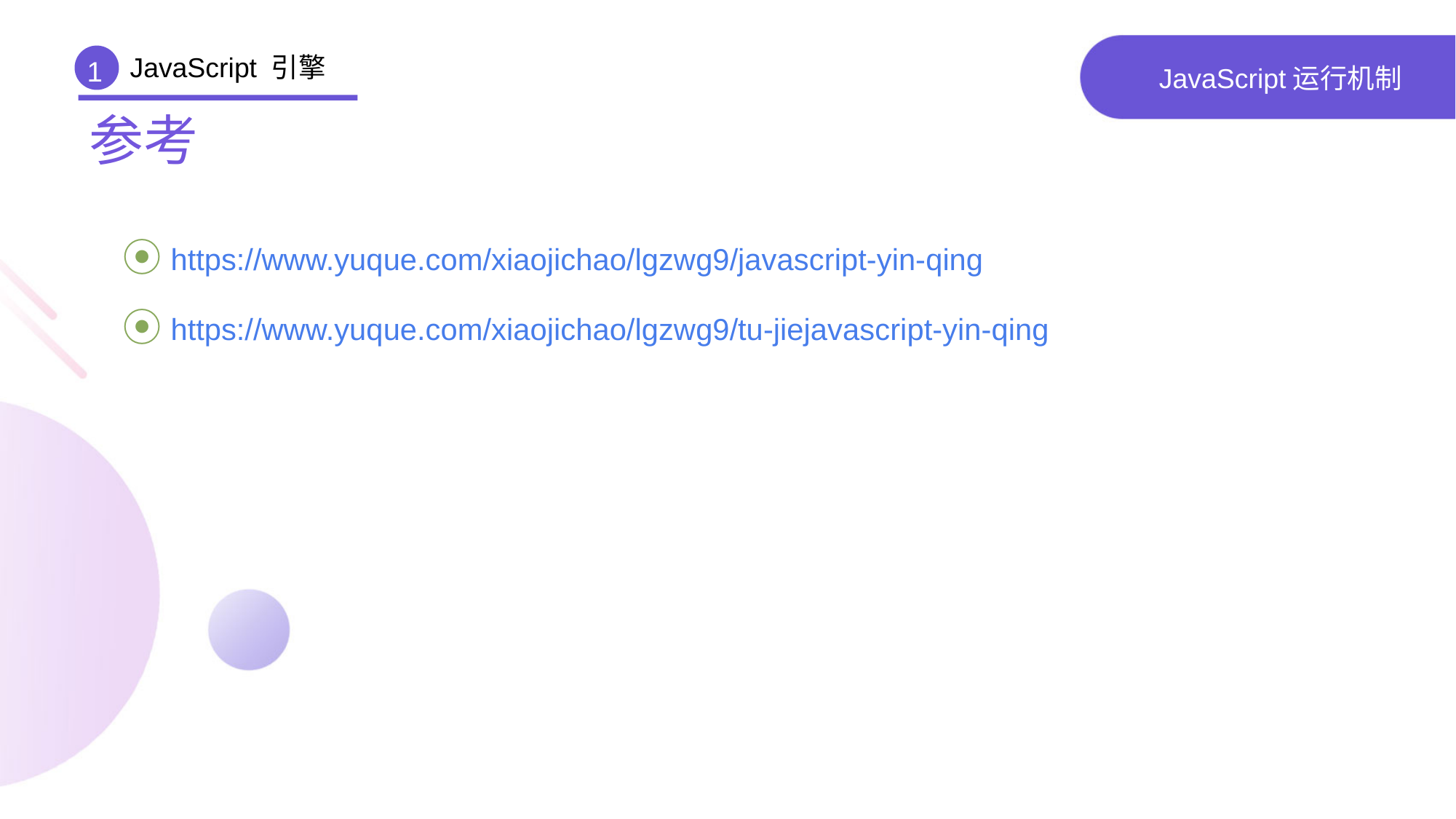

JavaScript 引擎
1
# JavaScript运行机制
参考
 https://www.yuque.com/xiaojichao/lgzwg9/javascript-yin-qing
 https://www.yuque.com/xiaojichao/lgzwg9/tu-jiejavascript-yin-qing